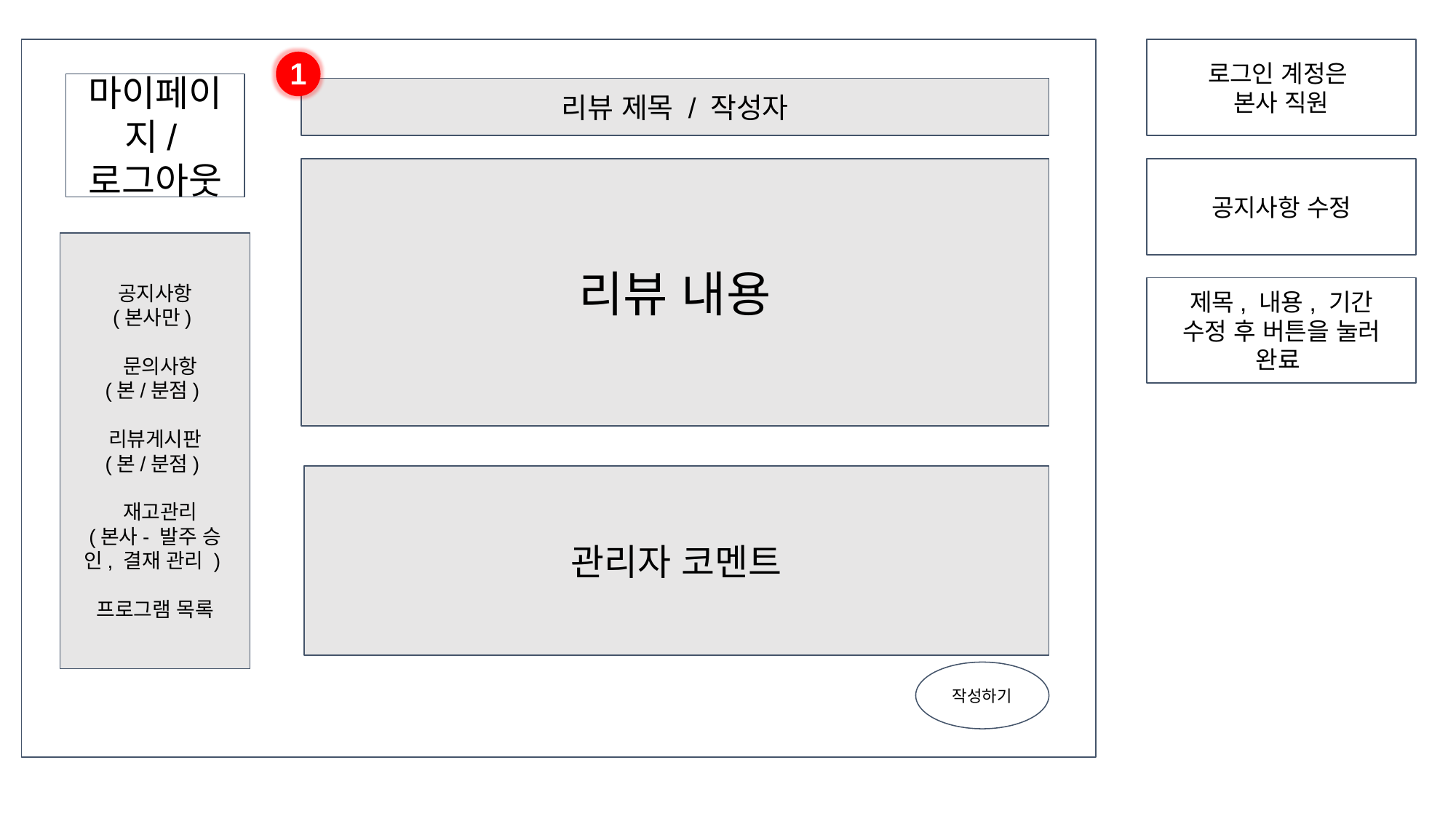

로그인 계정은
본사 직원
1

마이페이지/로그아웃
리뷰 제목 / 작성자
리뷰 내용
공지사항 수정
공지사항
(본사만)

 문의사항
(본/분점)

리뷰게시판
(본/분점)

 재고관리
(본사- 발주 승인, 결재 관리 )

프로그램 목록
제목, 내용, 기간
수정 후 버튼을 눌러 완료
관리자 코멘트
작성하기